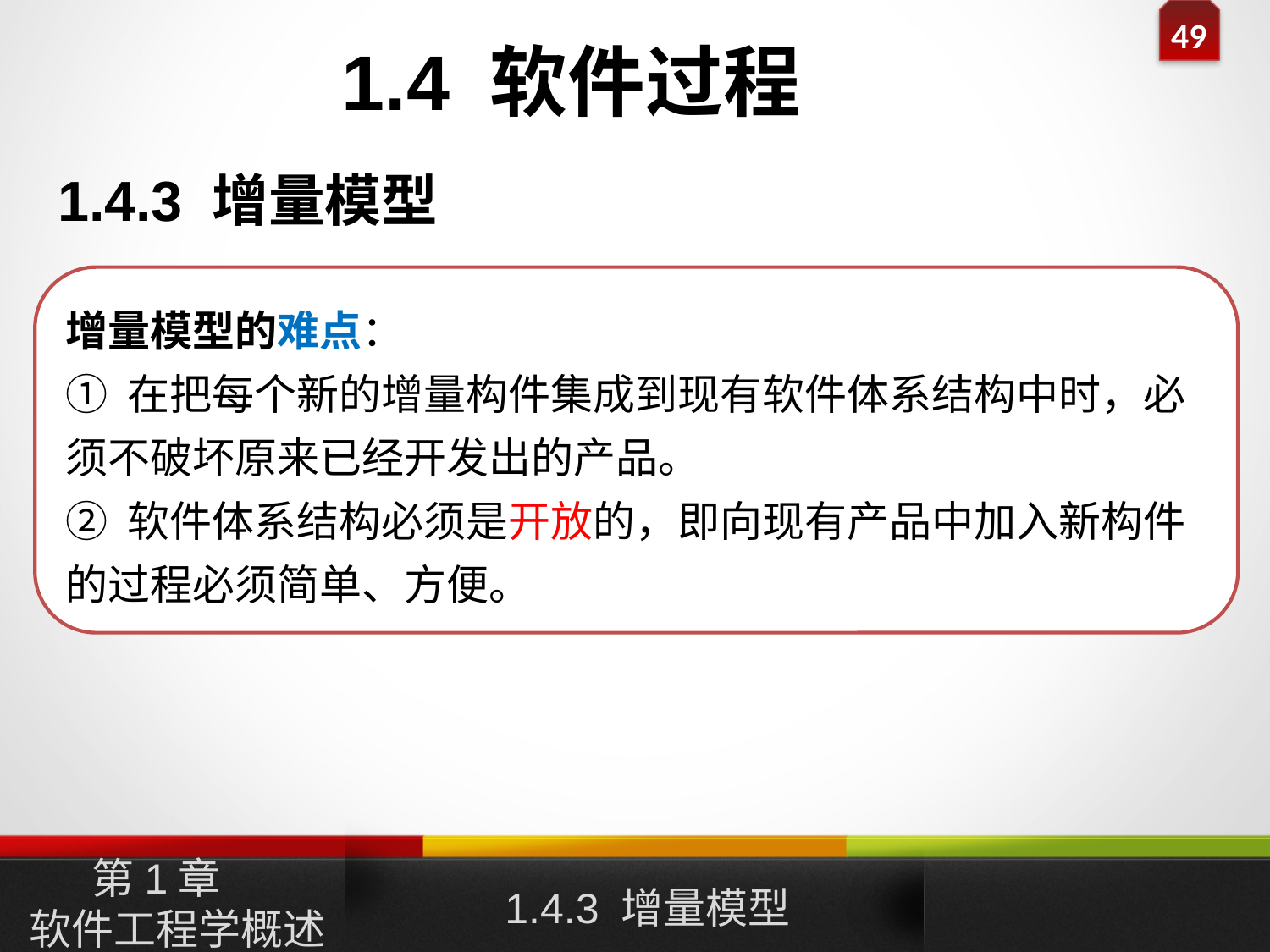

1.4 软件过程
1.4.3 增量模型
增量模型的难点：
① 在把每个新的增量构件集成到现有软件体系结构中时，必须不破坏原来已经开发出的产品。
② 软件体系结构必须是开放的，即向现有产品中加入新构件的过程必须简单、方便。
1.4.3 增量模型